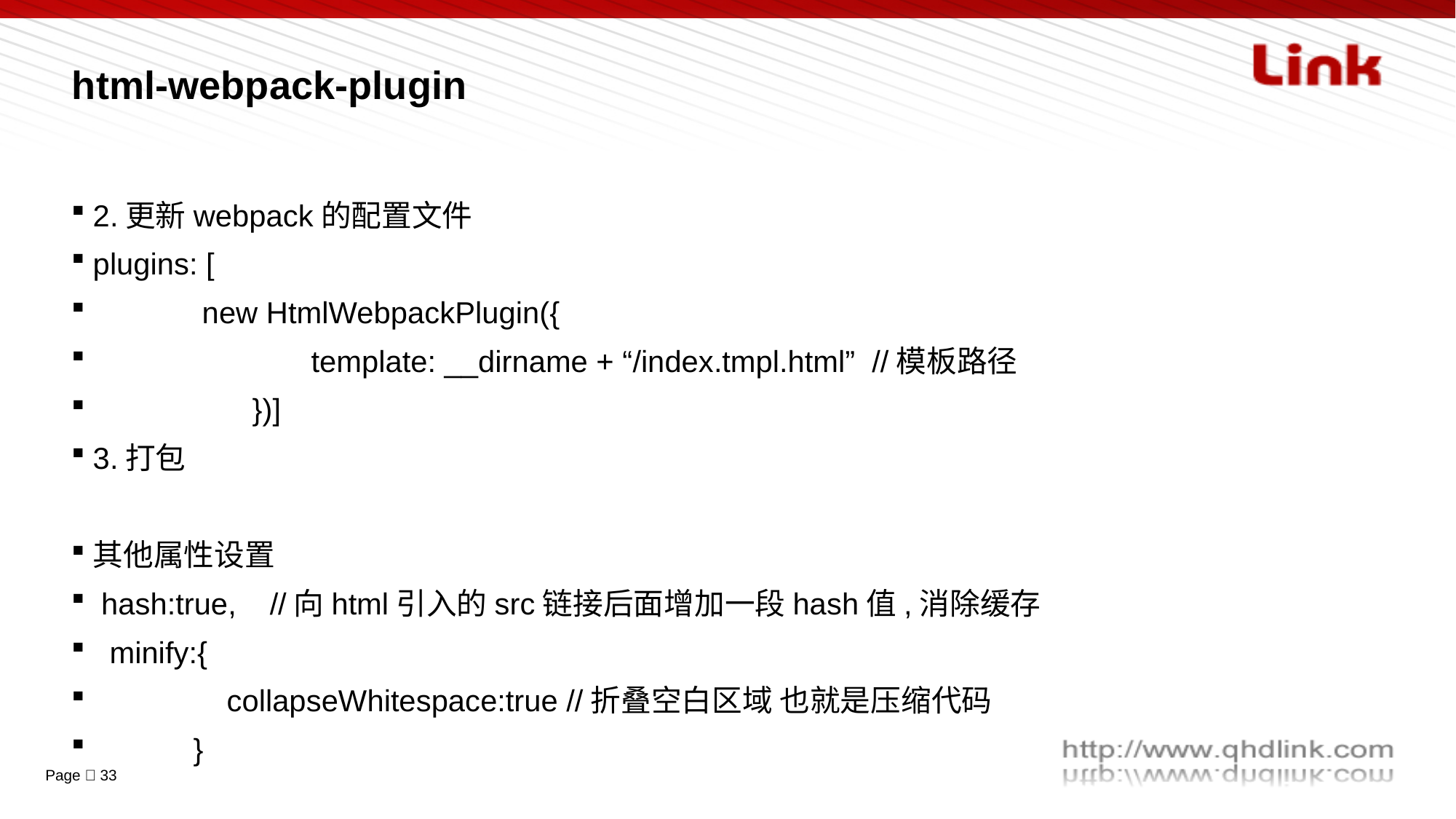

# html-webpack-plugin
2.更新webpack的配置文件
plugins: [
    	new HtmlWebpackPlugin({
      		template: __dirname + “/index.tmpl.html”  //模板路径
    	      })]
3.打包

其他属性设置
 hash:true,    //向html引入的src链接后面增加一段hash值,消除缓存
  minify:{
                collapseWhitespace:true //折叠空白区域 也就是压缩代码
            }